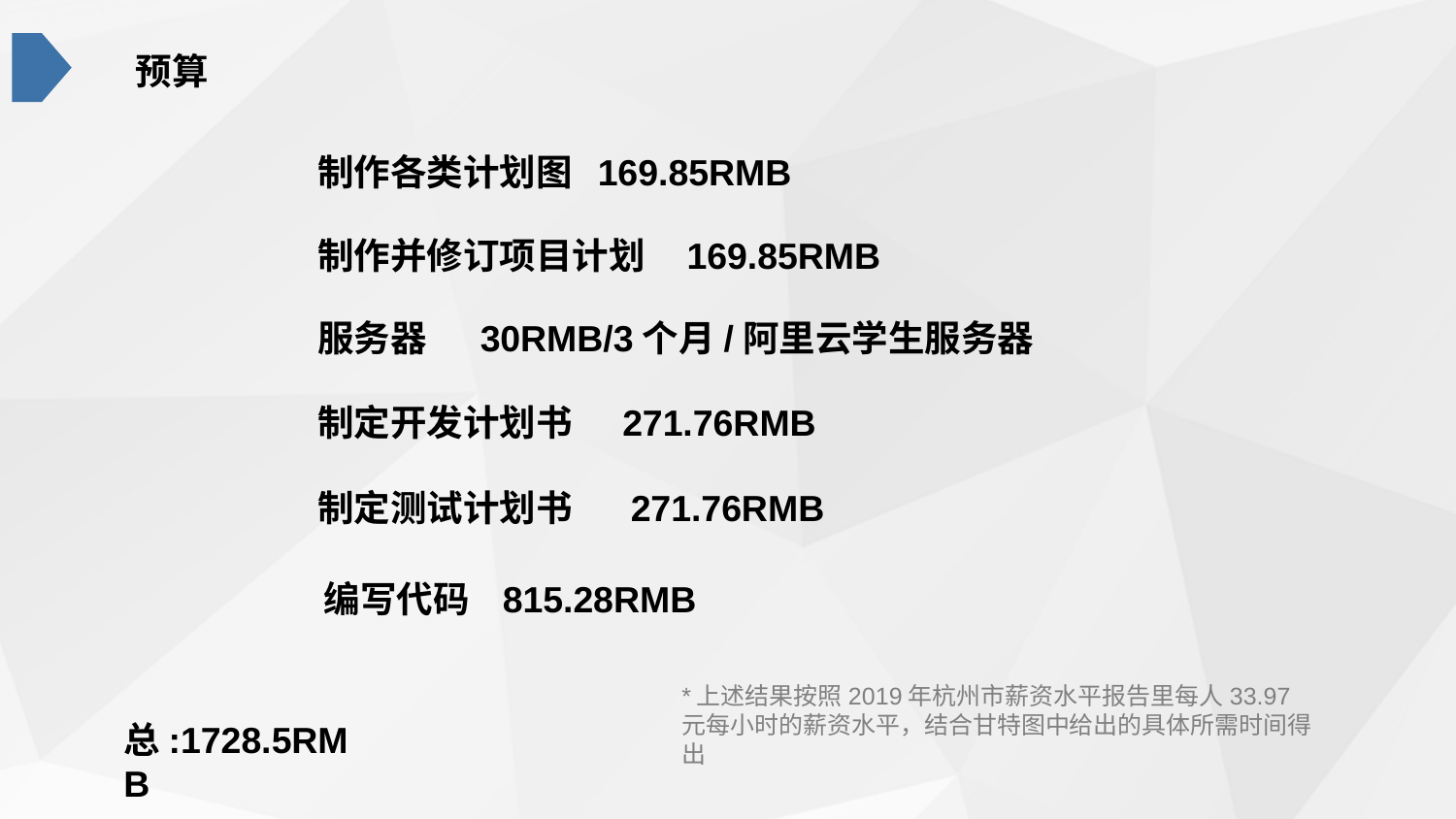

预算
制作各类计划图  169.85RMB
制作并修订项目计划    169.85RMB
服务器 	 30RMB/3个月/阿里云学生服务器
制定开发计划书     271.76RMB

制定测试计划书      271.76RMB

编写代码   815.28RMB

*上述结果按照2019年杭州市薪资水平报告里每人33.97元每小时的薪资水平，结合甘特图中给出的具体所需时间得出
总:1728.5RMB